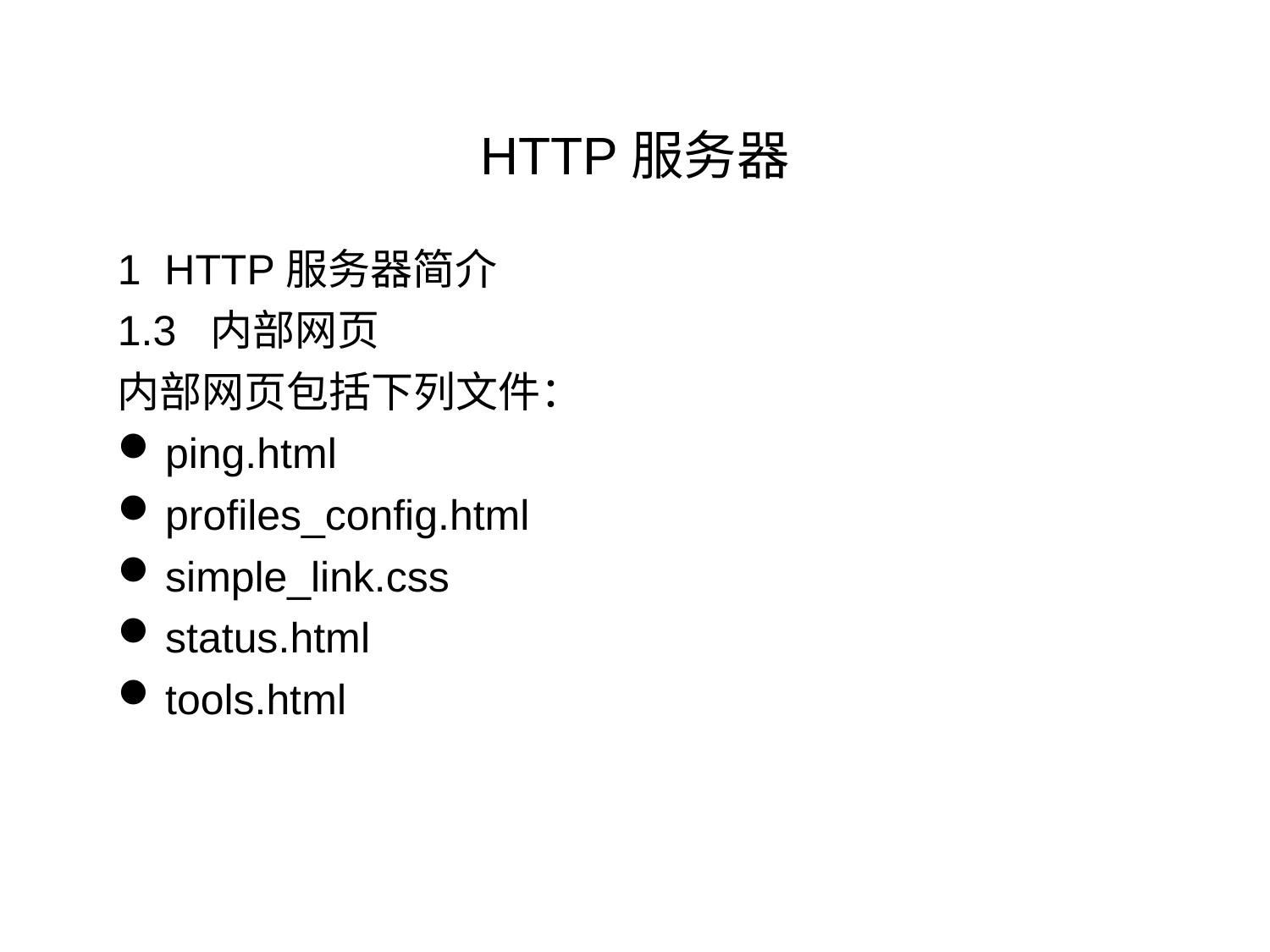

HTTP服务器
1  HTTP服务器简介
1.3  内部网页
内部网页包括下列文件：
ping.html
profiles_config.html
simple_link.css
status.html
tools.html